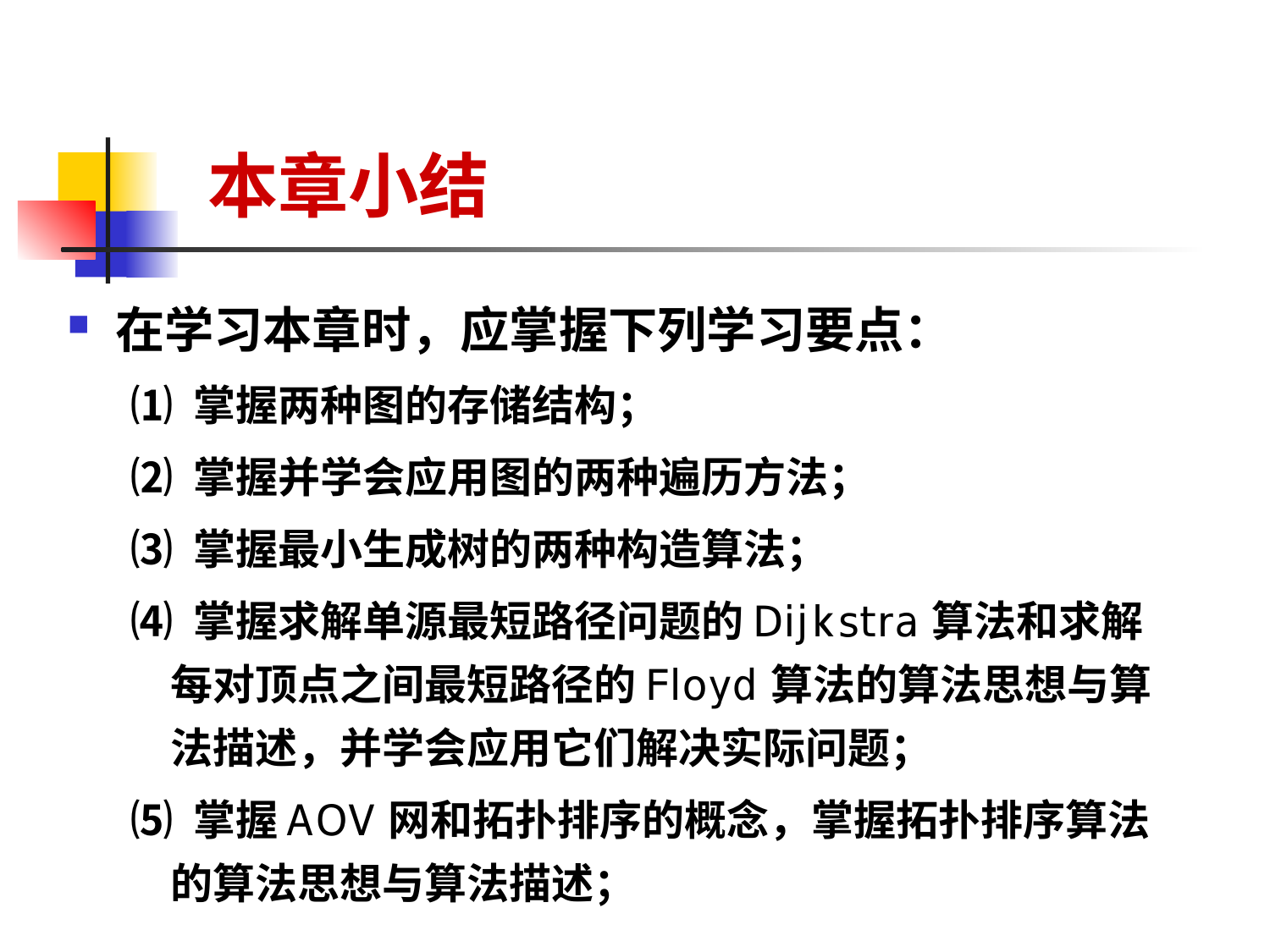

# 本章小结

在学习本章时，应掌握下列学习要点：
⑴ 掌握两种图的存储结构；
⑵ 掌握并学会应用图的两种遍历方法；
⑶ 掌握最小生成树的两种构造算法；
⑷ 掌握求解单源最短路径问题的Dijkstra算法和求解每对顶点之间最短路径的Floyd算法的算法思想与算法描述，并学会应用它们解决实际问题；
⑸ 掌握AOV网和拓扑排序的概念，掌握拓扑排序算法的算法思想与算法描述；